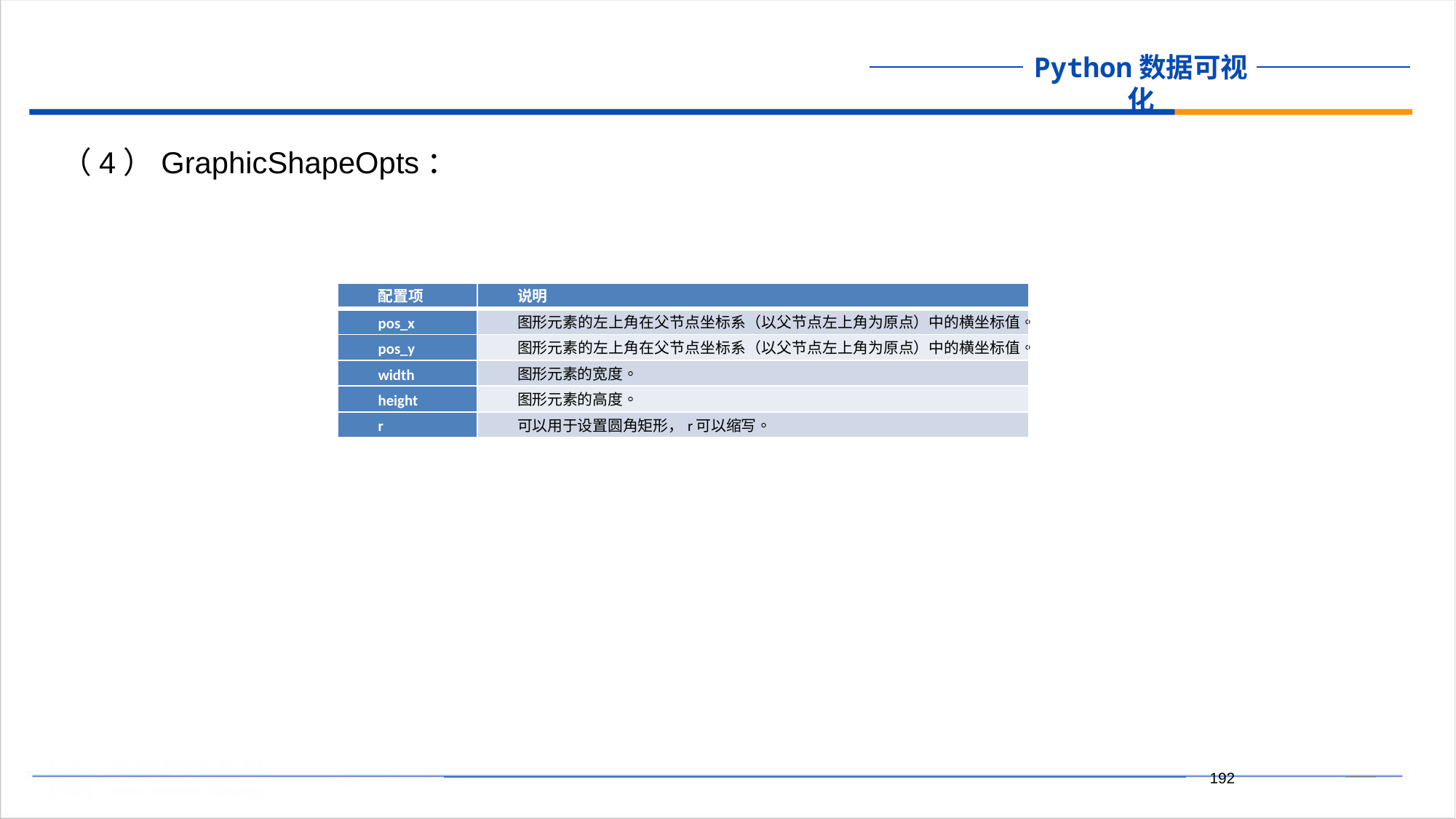

（4）GraphicShapeOpts：
| 配置项 | 说明 |
| --- | --- |
| pos\_x | 图形元素的左上角在父节点坐标系（以父节点左上角为原点）中的横坐标值。 |
| pos\_y | 图形元素的左上角在父节点坐标系（以父节点左上角为原点）中的横坐标值。 |
| width | 图形元素的宽度。 |
| height | 图形元素的高度。 |
| r | 可以用于设置圆角矩形，r可以缩写。 |